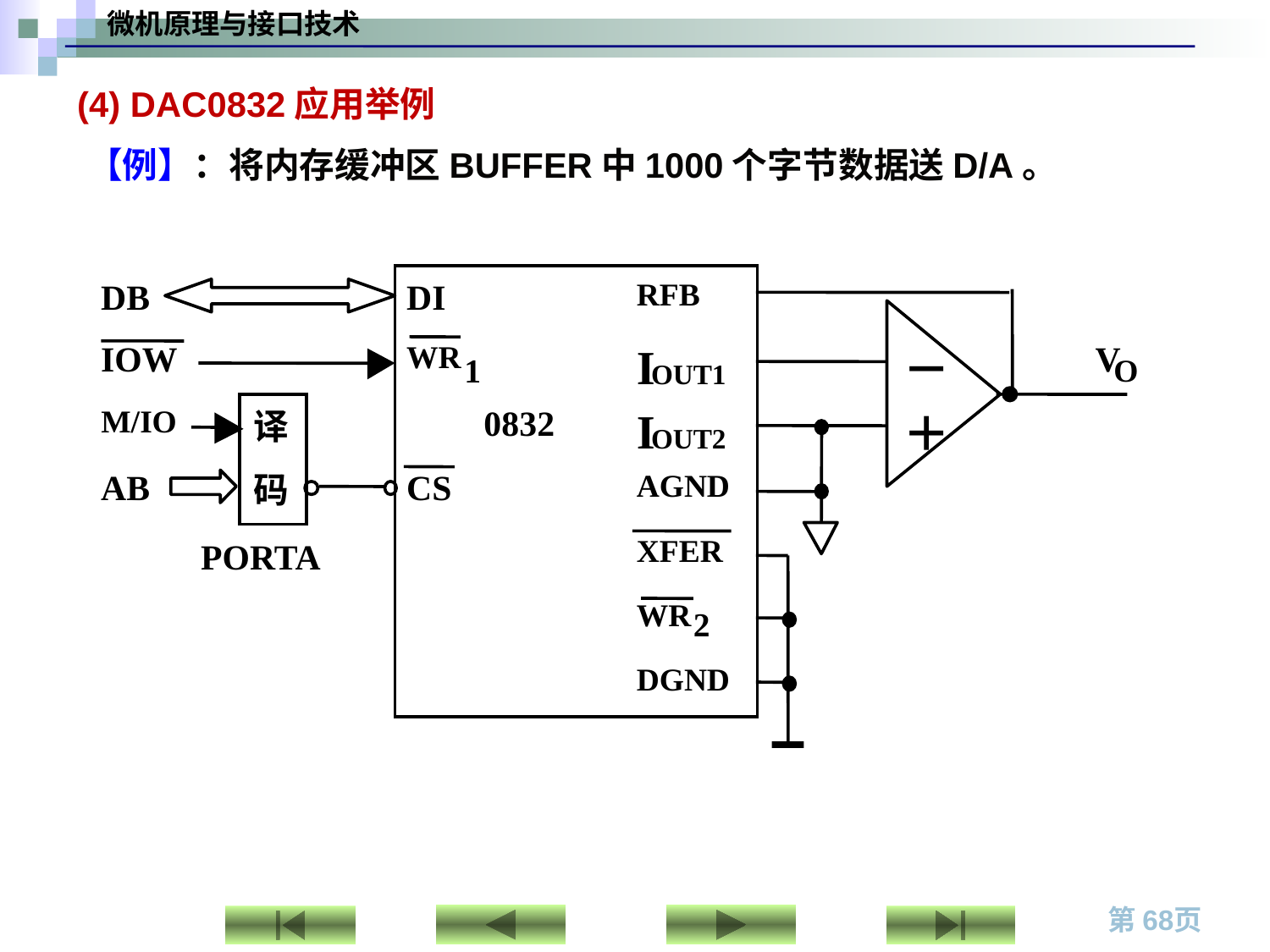

(4) DAC0832应用举例
【例】：将内存缓冲区BUFFER中1000个字节数据送D/A。

RFB

DB
DI

IOW

WR

I

V

－

1
O
OUT1

M/IO

0832

I

译
＋

OUT2

AB

CS

AGND

码

XFER

PORTA

WR

2

DGND